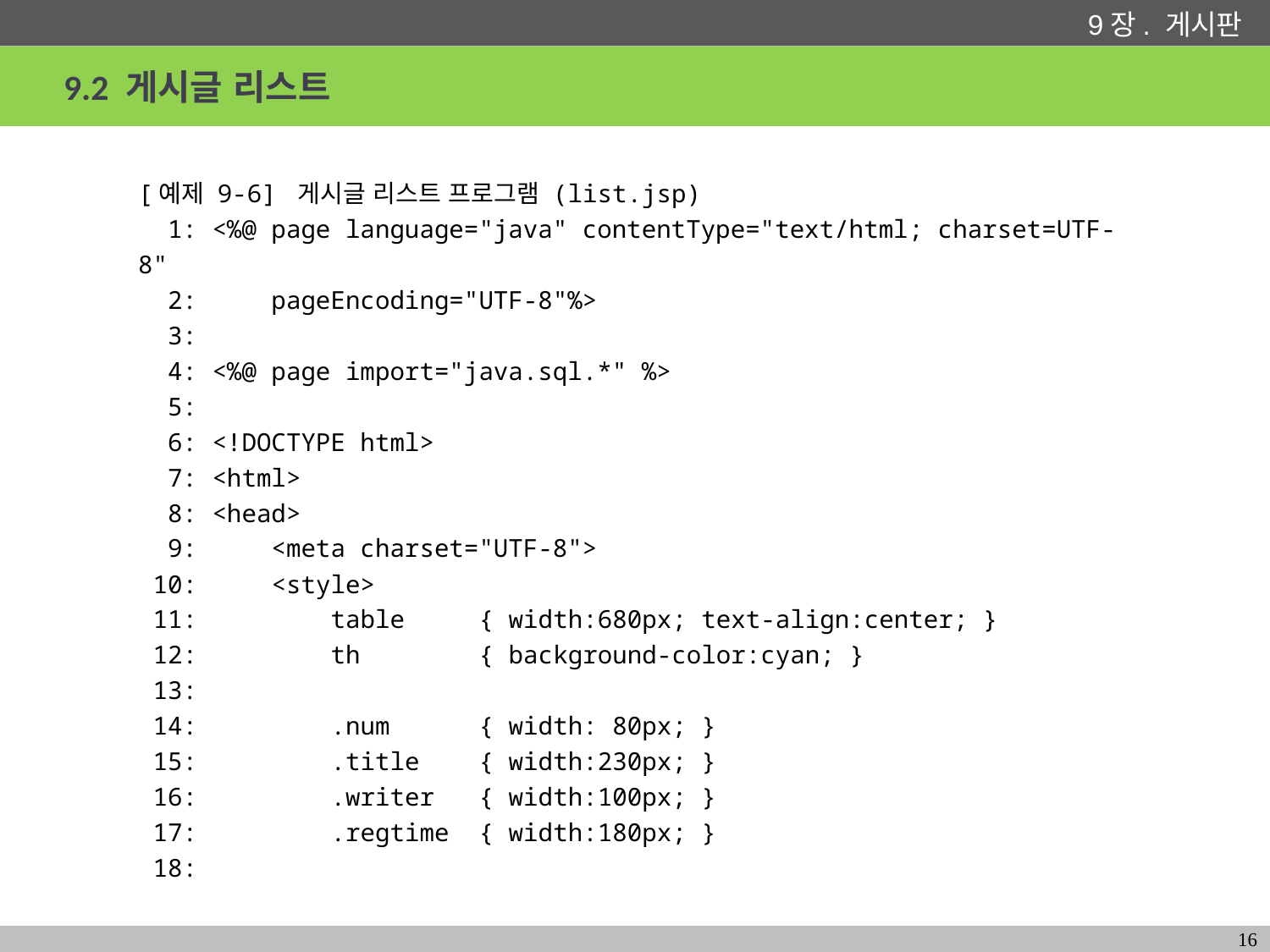

# 9.2 게시글 리스트
[예제 9-6] 게시글 리스트 프로그램 (list.jsp)
  1: <%@ page language="java" contentType="text/html; charset=UTF-8"
  2:     pageEncoding="UTF-8"%>
  3:
  4: <%@ page import="java.sql.*" %>
  5:
  6: <!DOCTYPE html>
  7: <html>
  8: <head>
  9:     <meta charset="UTF-8">
 10:     <style>
 11:         table     { width:680px; text-align:center; }
 12:         th        { background-color:cyan; }
 13:
 14:         .num      { width: 80px; }
 15:         .title    { width:230px; }
 16:         .writer   { width:100px; }
 17:         .regtime  { width:180px; }
 18:
16